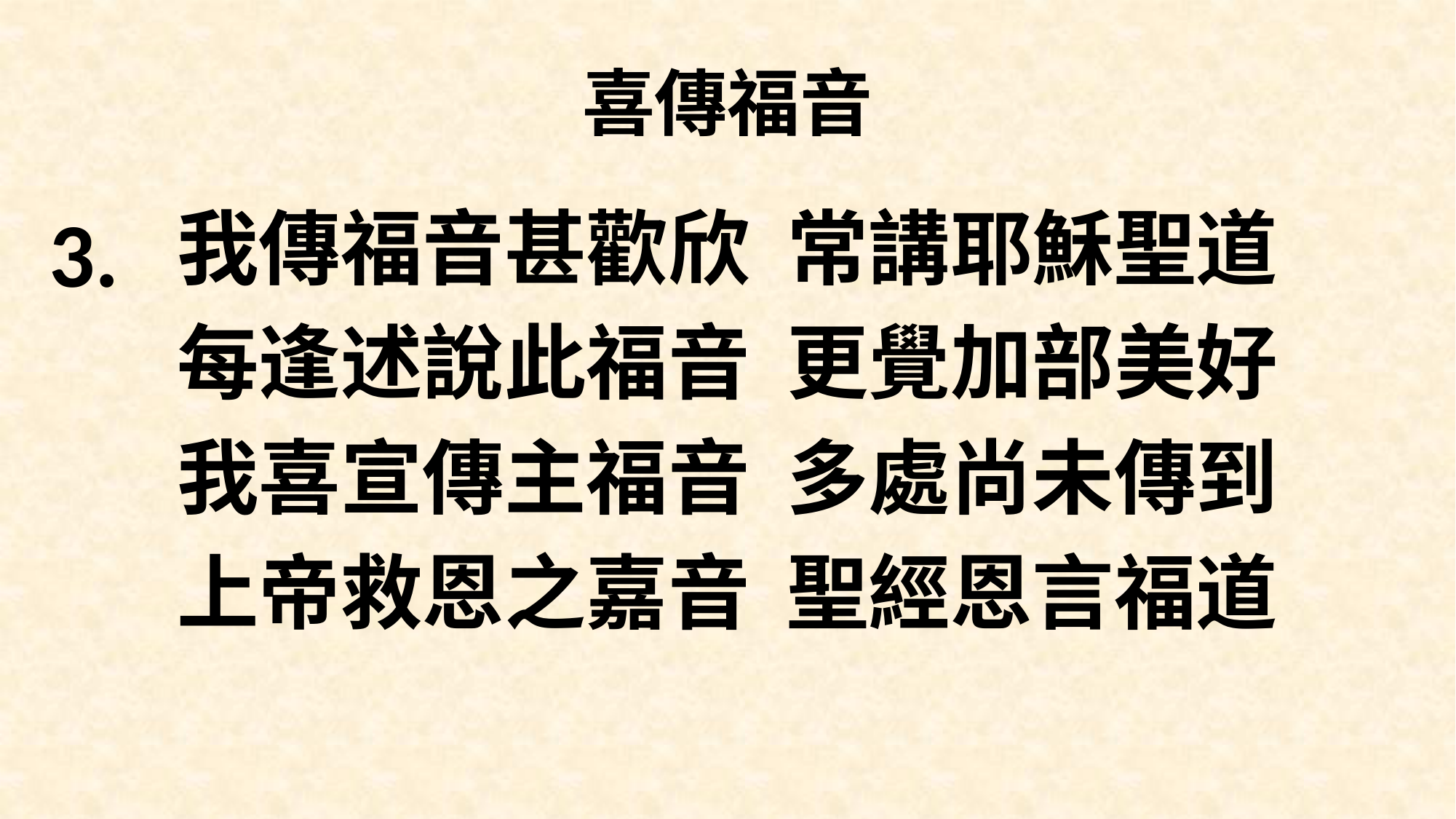

# 喜傳福音
3.
我傳福音甚歡欣  常講耶穌聖道
每逢述說此福音  更覺加部美好
我喜宣傳主福音  多處尚未傳到
上帝救恩之嘉音  聖經恩言福道